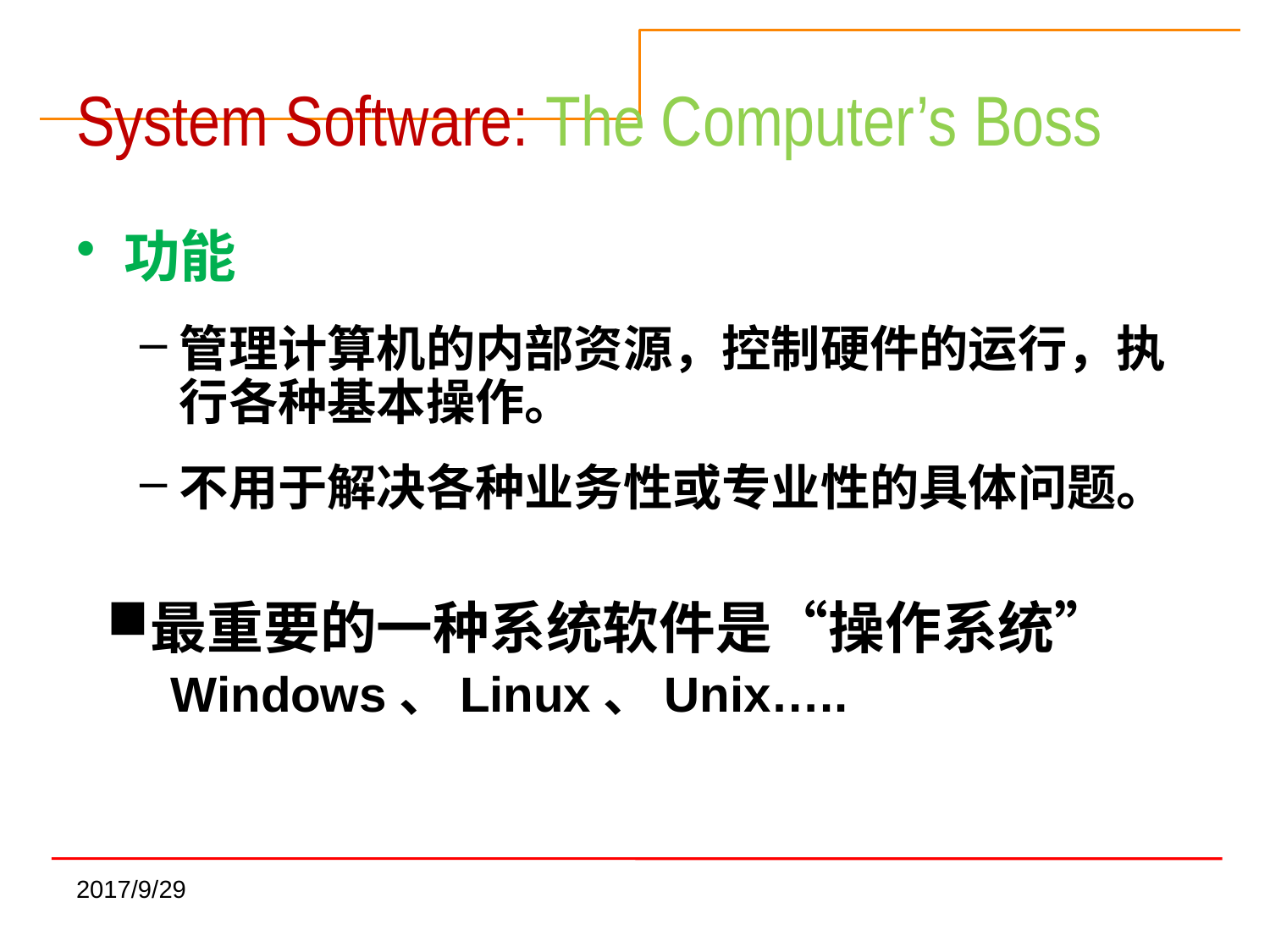

# System Software: The Computer’s Boss
功能
管理计算机的内部资源，控制硬件的运行，执行各种基本操作。
不用于解决各种业务性或专业性的具体问题。
最重要的一种系统软件是“操作系统”
Windows、Linux、Unix…..
2017/9/29